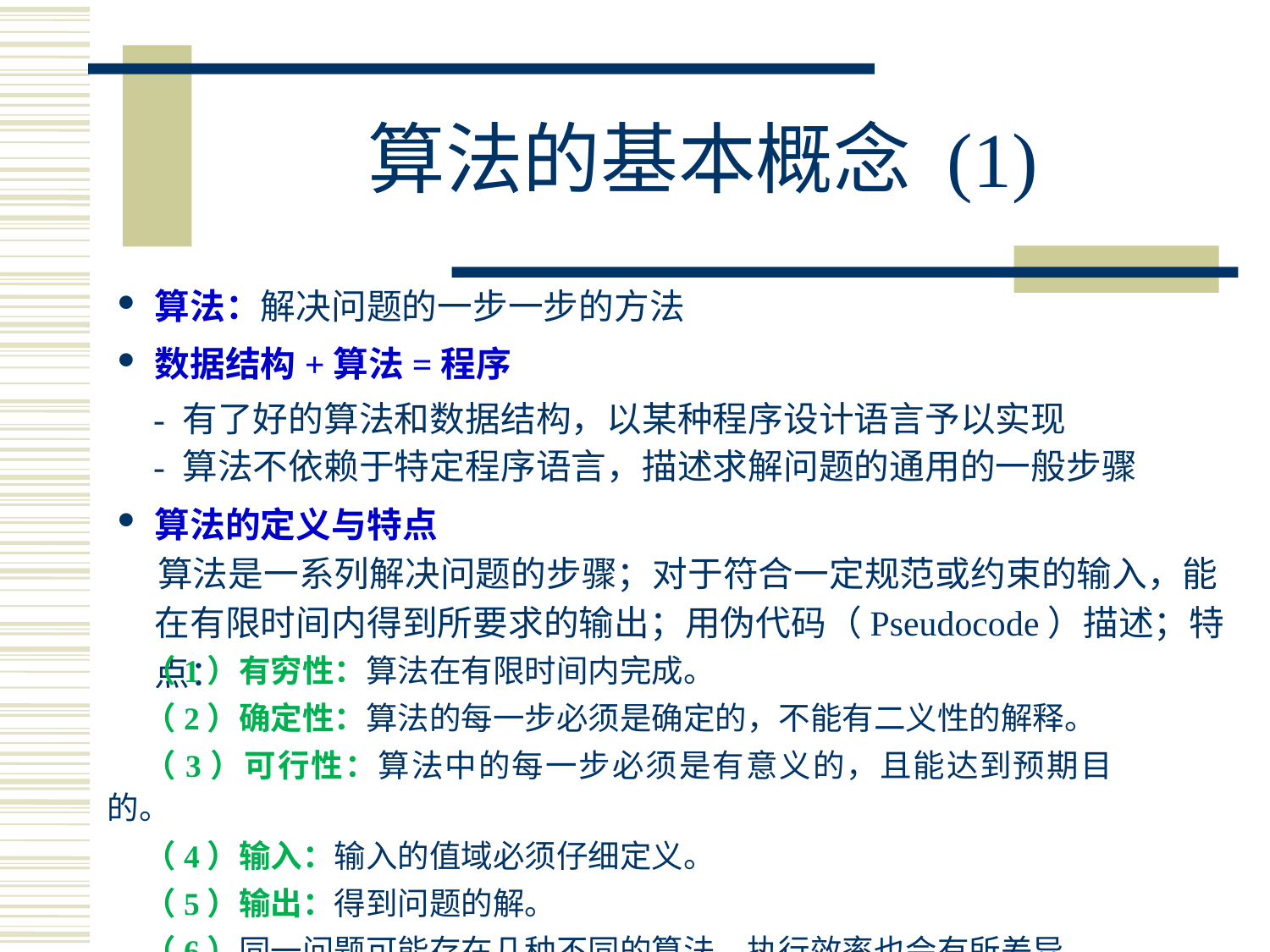

# 算法的基本概念 (1)
算法：解决问题的一步一步的方法
数据结构+算法=程序
    - 有了好的算法和数据结构，以某种程序设计语言予以实现
    - 算法不依赖于特定程序语言，描述求解问题的通用的一般步骤
算法的定义与特点
    算法是一系列解决问题的步骤；对于符合一定规范或约束的输入，能在有限时间内得到所要求的输出；用伪代码（Pseudocode）描述；特点：
（1）有穷性：算法在有限时间内完成。
（2）确定性：算法的每一步必须是确定的，不能有二义性的解释。
（3）可行性：算法中的每一步必须是有意义的，且能达到预期目的。
（4）输入：输入的值域必须仔细定义。
（5）输出：得到问题的解。
（6）同一问题可能存在几种不同的算法，执行效率也会有所差异。